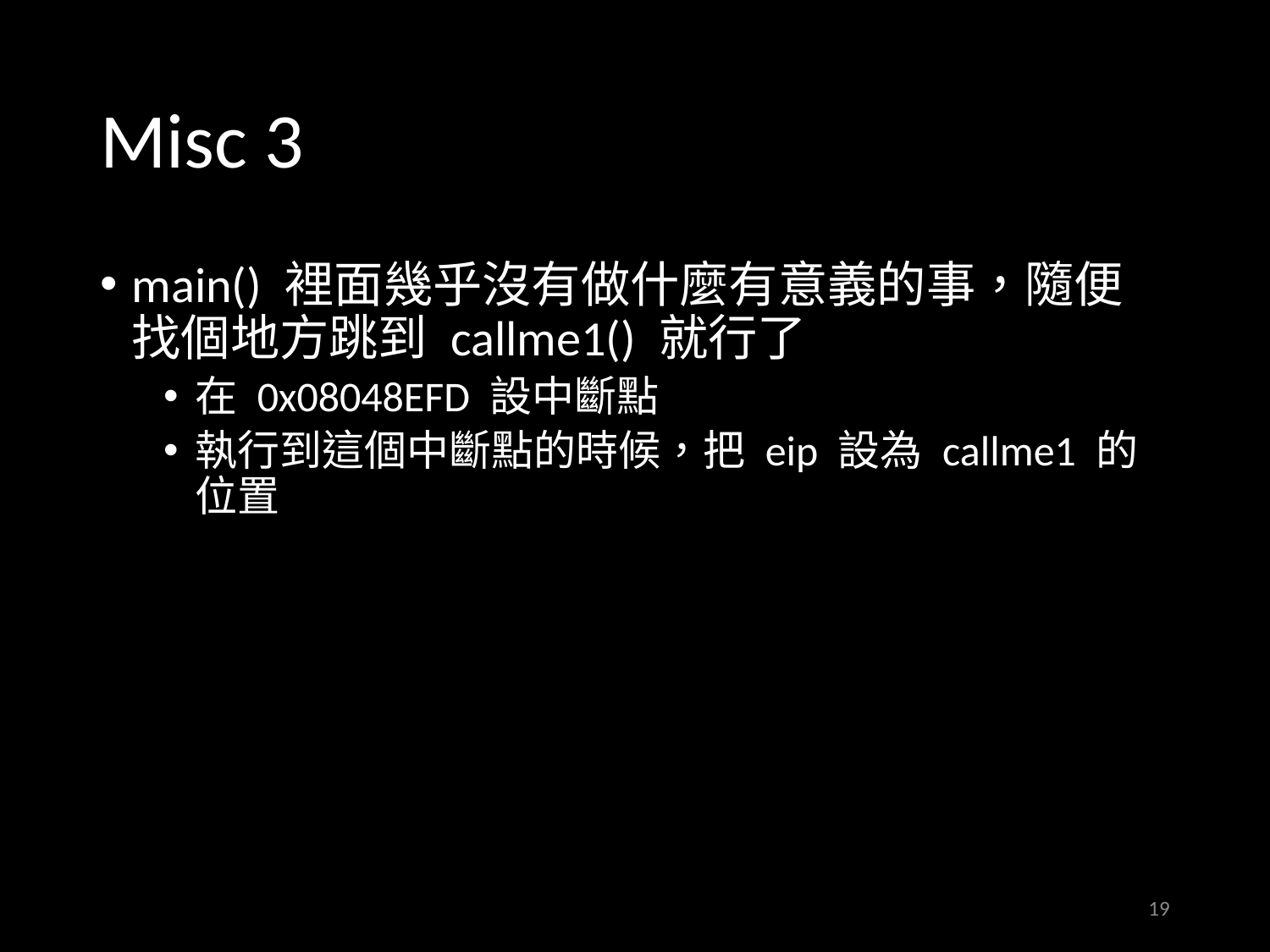

# Misc 3
main() 裡面幾乎沒有做什麼有意義的事，隨便找個地方跳到 callme1() 就行了
在 0x08048EFD 設中斷點
執行到這個中斷點的時候，把 eip 設為 callme1 的位置

19